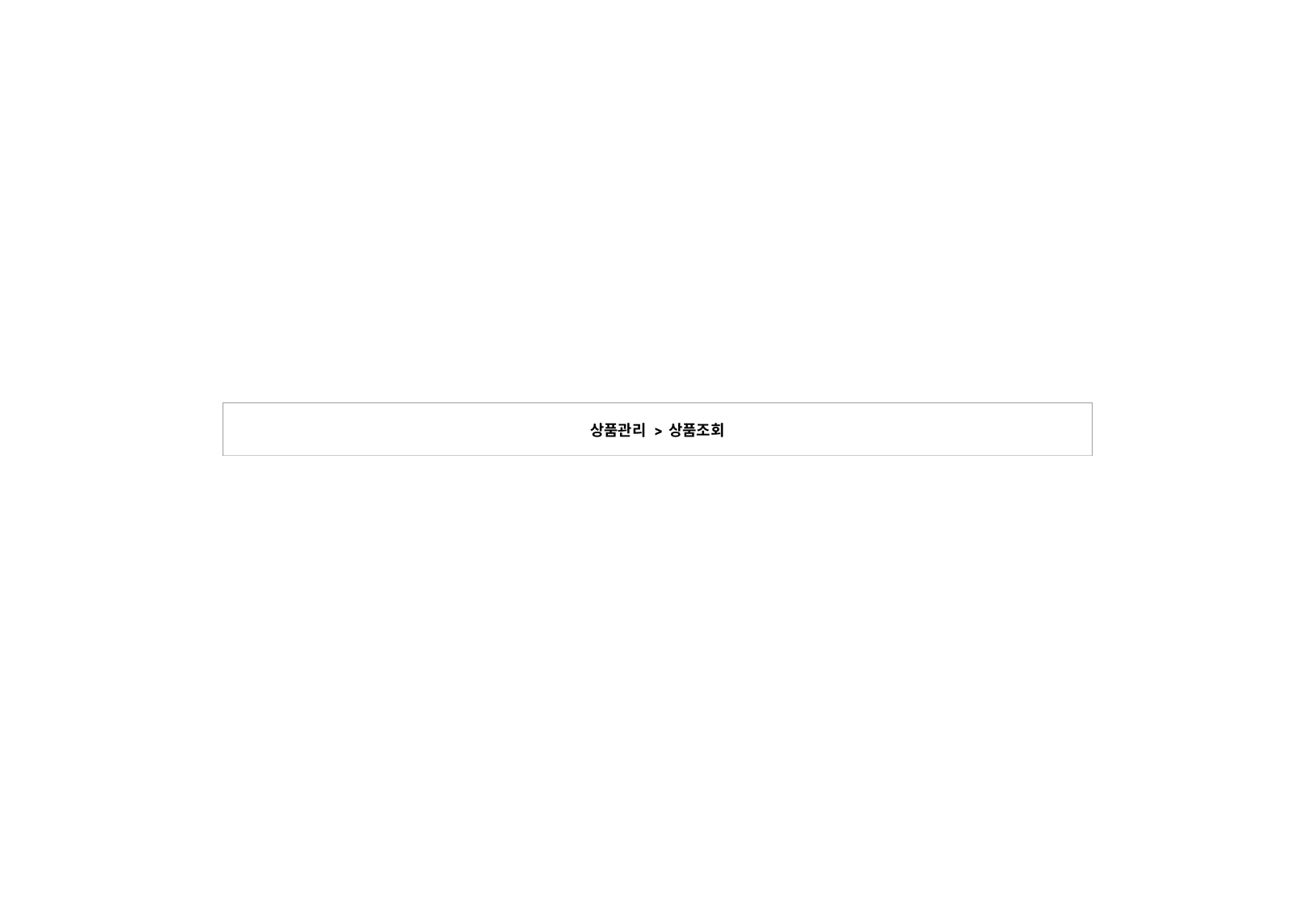

| 상품관리 > 상품조회 |
| --- |